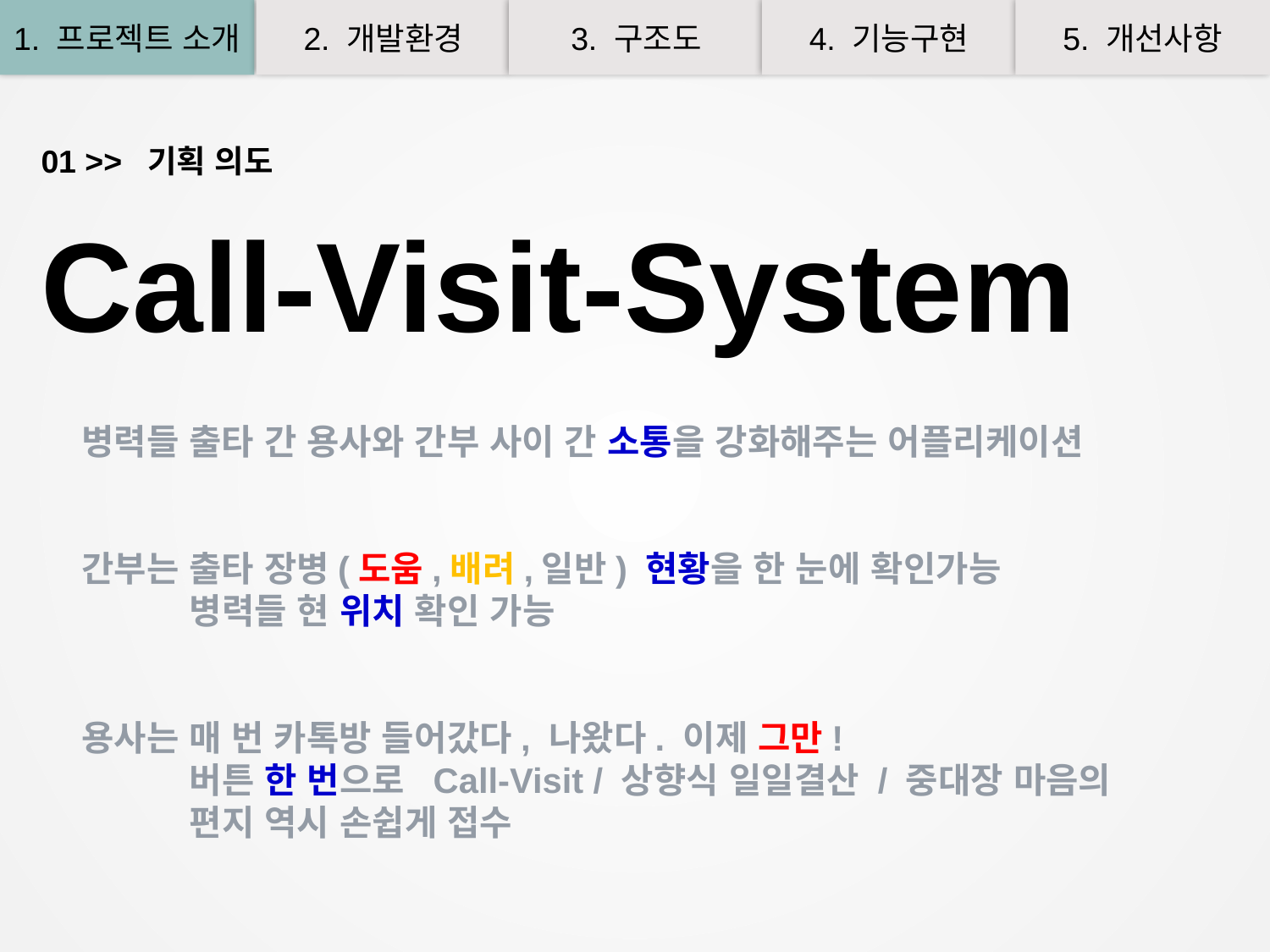

1. 프로젝트 소개
2. 개발환경
3. 구조도
4. 기능구현
5. 개선사항
01 >>  기획 의도
Call-Visit-System
병력들 출타 간 용사와 간부 사이 간 소통을 강화해주는 어플리케이션

간부는 출타 장병(도움,배려,일반) 현황을 한 눈에 확인가능
          병력들 현 위치 확인 가능

용사는 매 번 카톡방 들어갔다, 나왔다. 이제 그만!
          버튼 한 번으로  Call-Visit / 상향식 일일결산 / 중대장 마음의
          편지 역시 손쉽게 접수